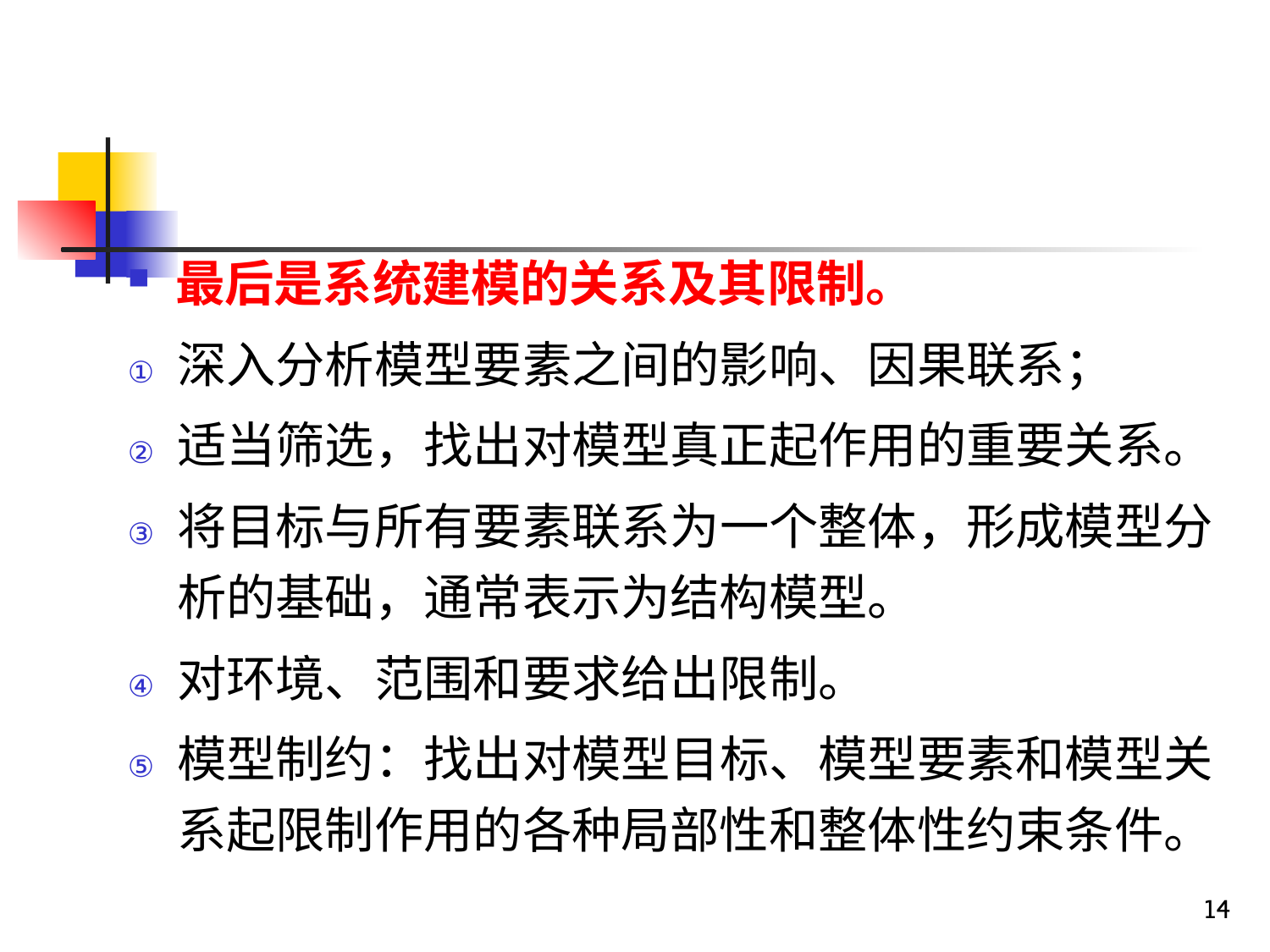

#
最后是系统建模的关系及其限制。
深入分析模型要素之间的影响、因果联系；
适当筛选，找出对模型真正起作用的重要关系。
将目标与所有要素联系为一个整体，形成模型分析的基础，通常表示为结构模型。
对环境、范围和要求给出限制。
模型制约：找出对模型目标、模型要素和模型关系起限制作用的各种局部性和整体性约束条件。
14